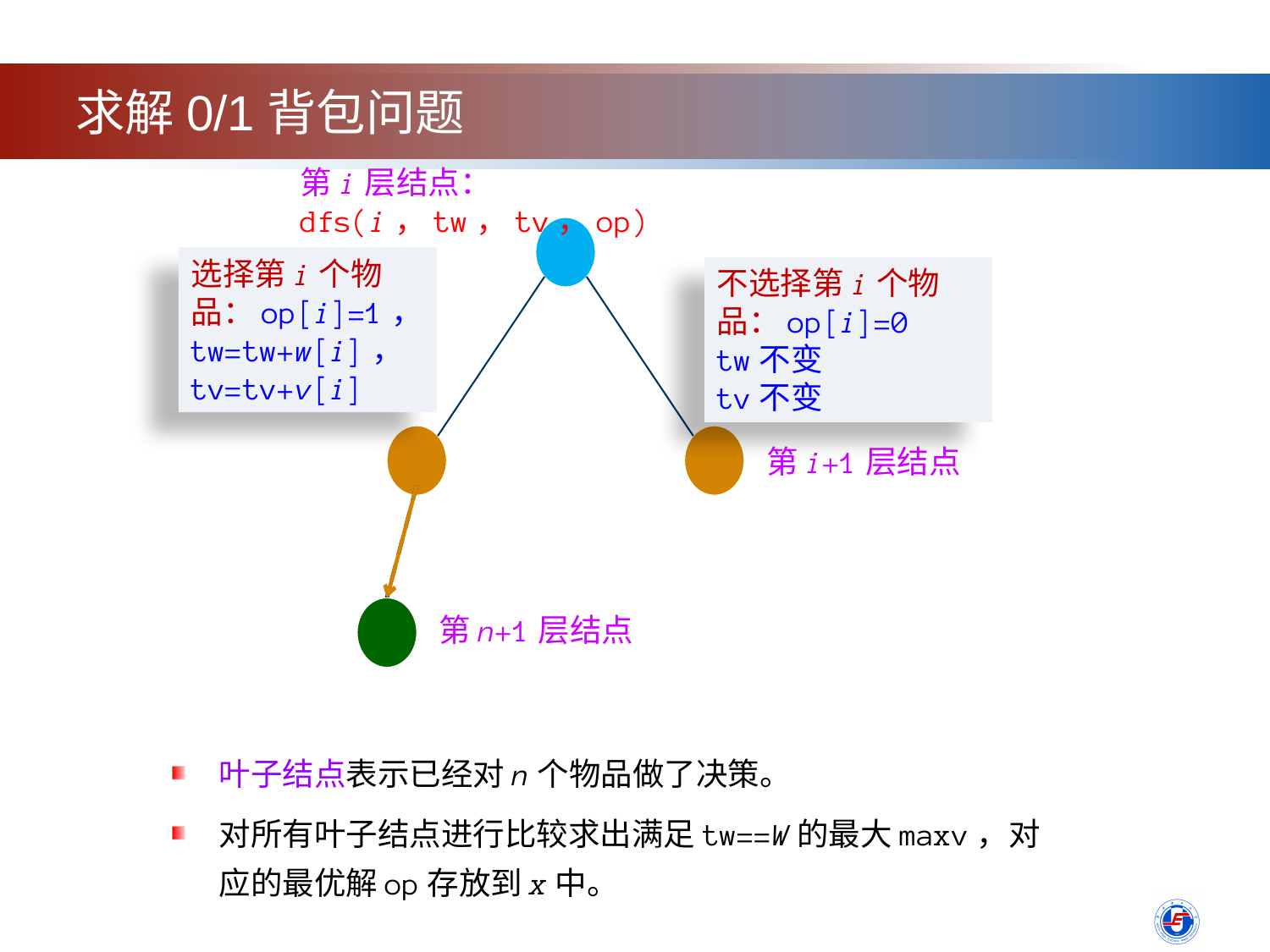

求解0/1背包问题
第i层结点：dfs(i，tw，tv，op)

选择第i个物品：op[i]=1， tw=tw+w[i]，tv=tv+v[i]
不选择第i个物品：op[i]=0
tw不变
tv不变

第i+1层结点

第n+1层结点
叶子结点表示已经对n个物品做了决策。
对所有叶子结点进行比较求出满足tw==W的最大maxv，对应的最优解op存放到x中。